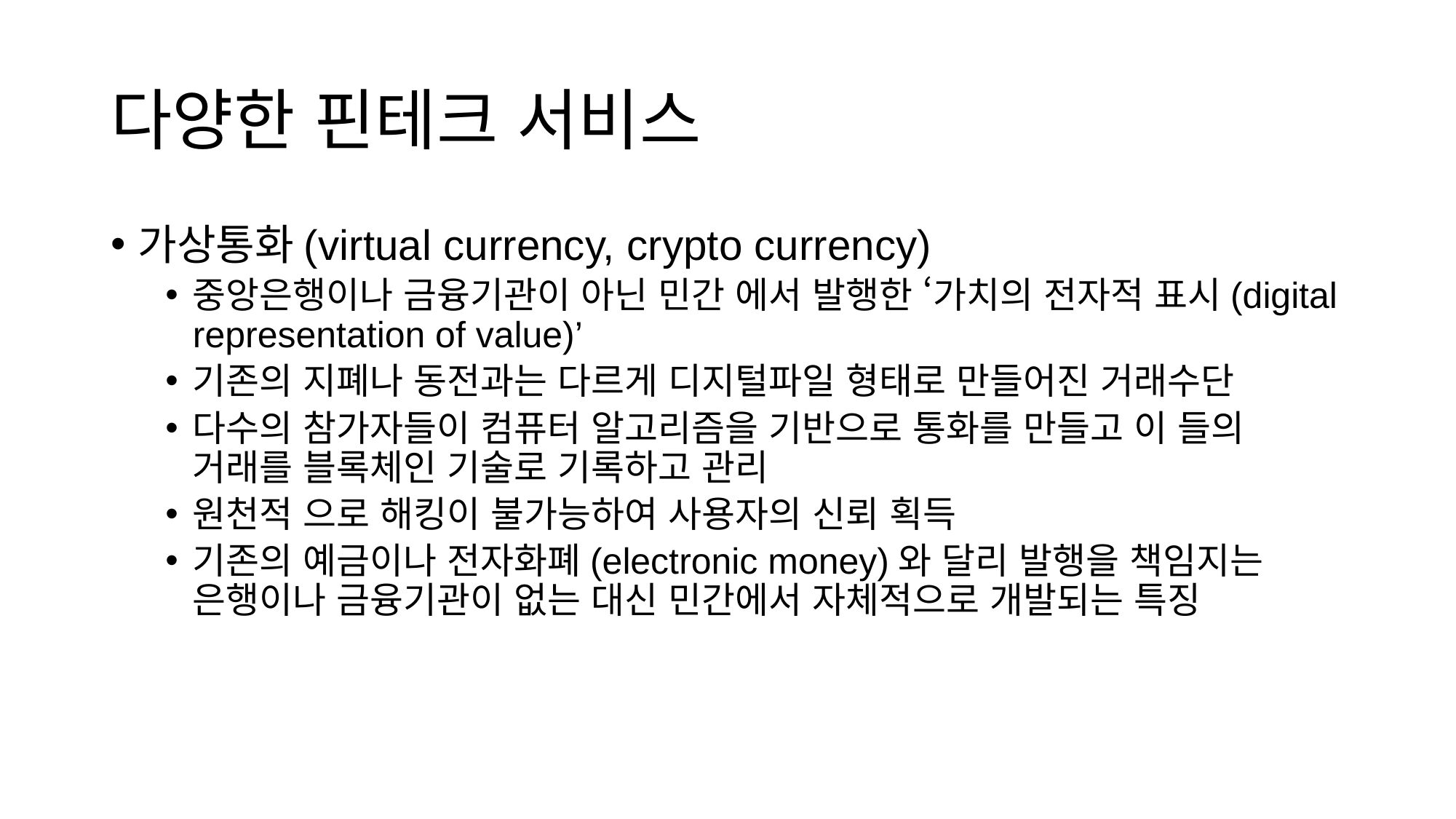

# 다양한 핀테크 서비스
가상통화(virtual currency, crypto currency)
중앙은행이나 금융기관이 아닌 민간 에서 발행한 ‘가치의 전자적 표시(digital representation of value)’
기존의 지폐나 동전과는 다르게 디지털파일 형태로 만들어진 거래수단
다수의 참가자들이 컴퓨터 알고리즘을 기반으로 통화를 만들고 이 들의 거래를 블록체인 기술로 기록하고 관리
원천적 으로 해킹이 불가능하여 사용자의 신뢰 획득
기존의 예금이나 전자화폐(electronic money)와 달리 발행을 책임지는 은행이나 금융기관이 없는 대신 민간에서 자체적으로 개발되는 특징